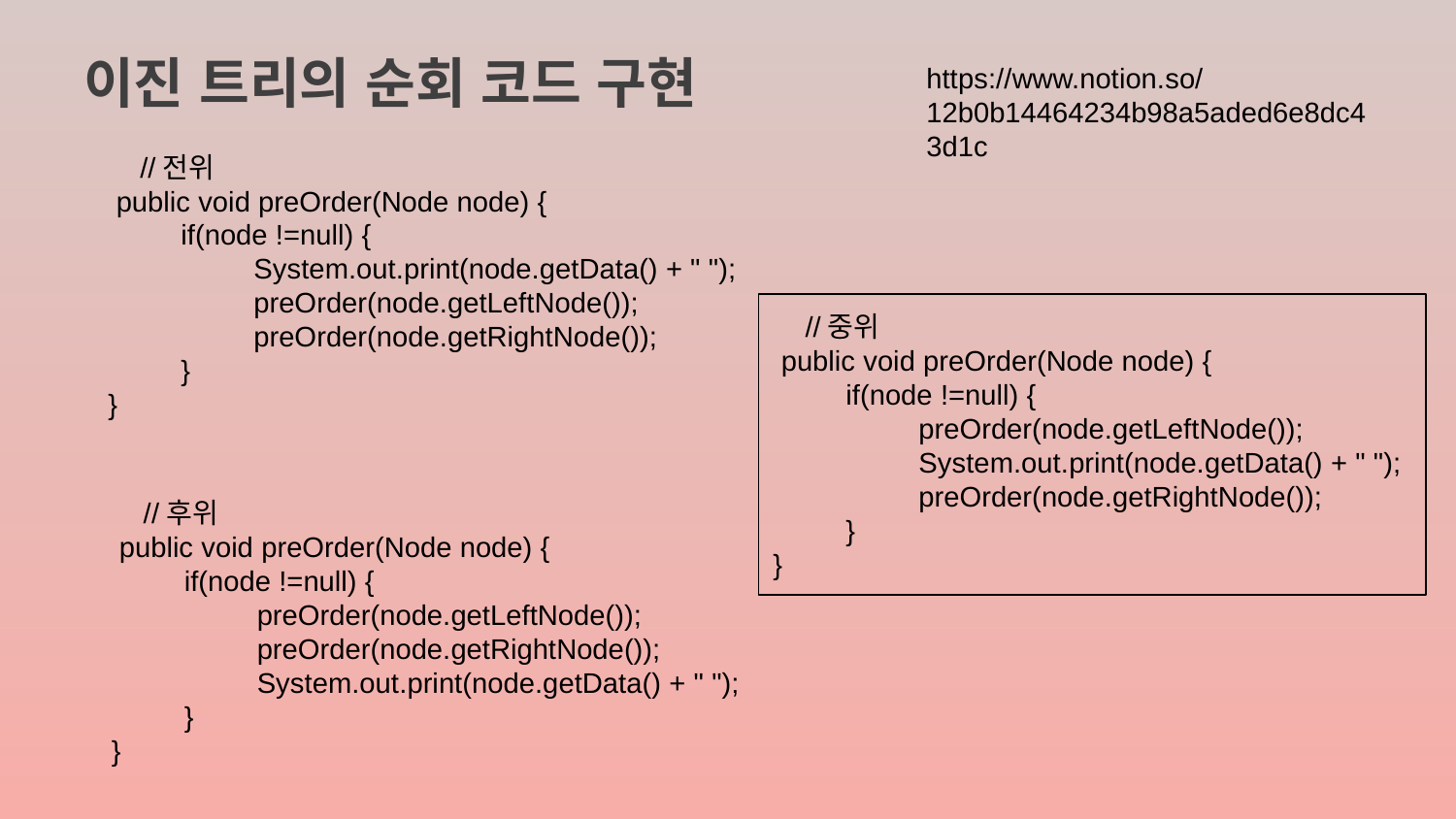

이진 트리의 순회 코드 구현
https://www.notion.so/12b0b14464234b98a5aded6e8dc43d1c
    //전위
 public void preOrder(Node node) {
if(node !=null) {
System.out.print(node.getData() + " "); preOrder(node.getLeftNode()); preOrder(node.getRightNode());
}
}
    //중위
 public void preOrder(Node node) {
if(node !=null) {
preOrder(node.getLeftNode());
System.out.print(node.getData() + " "); preOrder(node.getRightNode());
}
}
    //후위
 public void preOrder(Node node) {
if(node !=null) {
preOrder(node.getLeftNode());
preOrder(node.getRightNode());
System.out.print(node.getData() + " ");
}
}